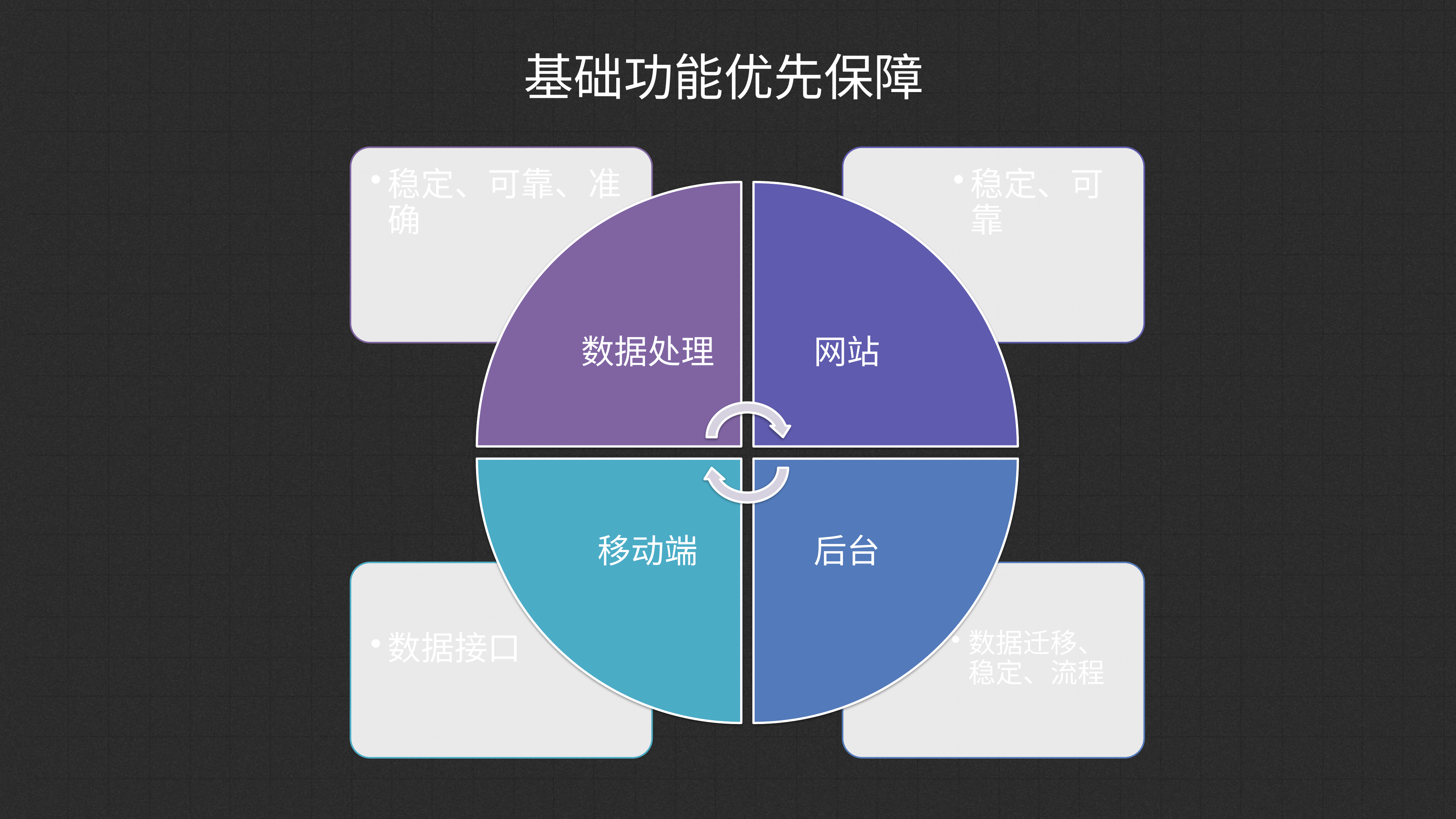

基础功能优先保障
数据迁移、稳定、流程
数据接口
稳定、可靠
稳定、可靠、准确
数据处理
网站
后台
移动端